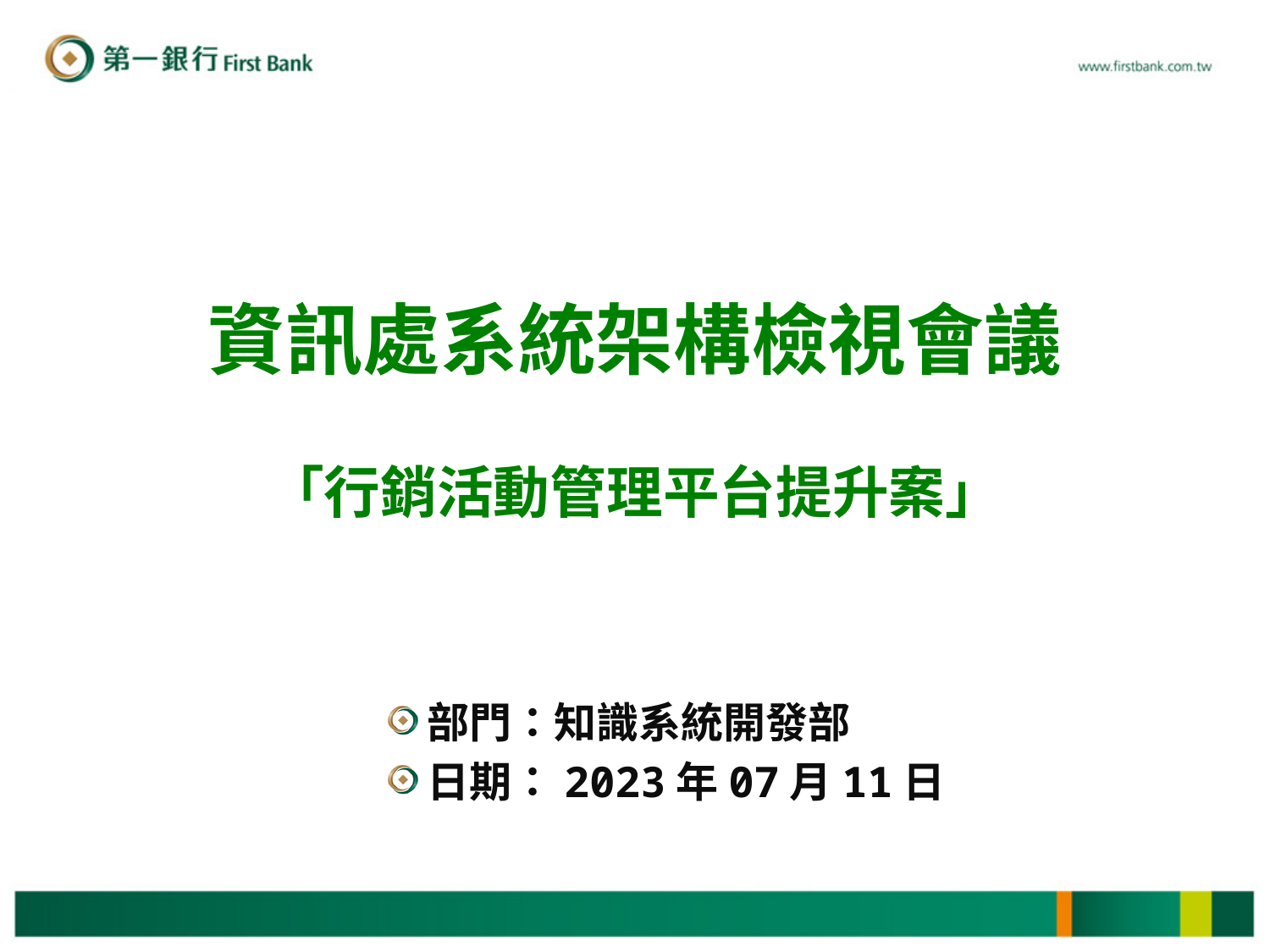

資訊處系統架構檢視會議
「行銷活動管理平台提升案」
部門：知識系統開發部
日期：2023年07月11日